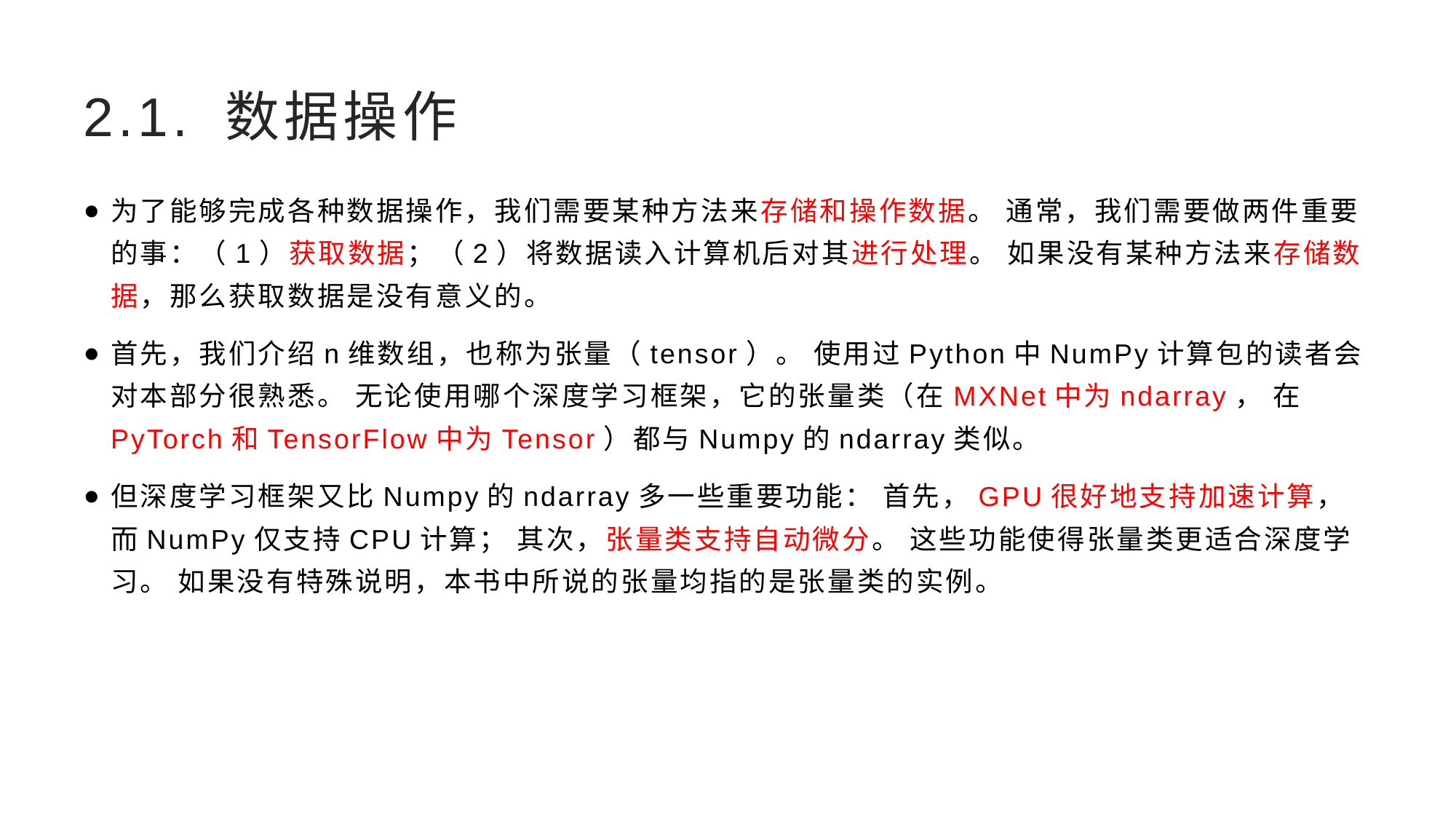

# 2.1. 数据操作
为了能够完成各种数据操作，我们需要某种方法来存储和操作数据。 通常，我们需要做两件重要的事：（1）获取数据；（2）将数据读入计算机后对其进行处理。 如果没有某种方法来存储数据，那么获取数据是没有意义的。
首先，我们介绍n维数组，也称为张量（tensor）。 使用过Python中NumPy计算包的读者会对本部分很熟悉。 无论使用哪个深度学习框架，它的张量类（在MXNet中为ndarray， 在PyTorch和TensorFlow中为Tensor）都与Numpy的ndarray类似。
但深度学习框架又比Numpy的ndarray多一些重要功能： 首先，GPU很好地支持加速计算，而NumPy仅支持CPU计算； 其次，张量类支持自动微分。 这些功能使得张量类更适合深度学习。 如果没有特殊说明，本书中所说的张量均指的是张量类的实例。